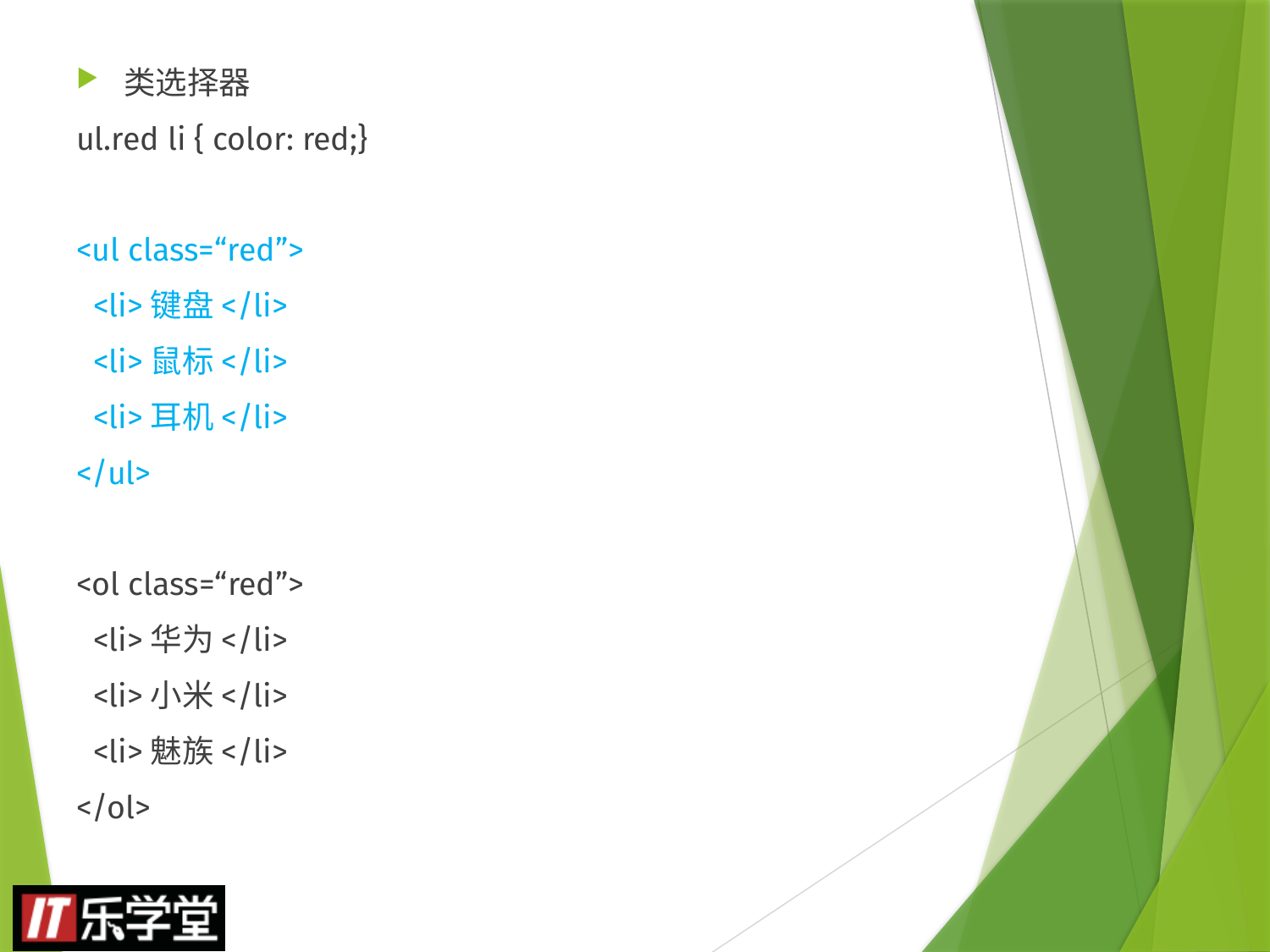

类选择器
ul.red li { color: red;}

<ul class=“red”>
  <li>键盘</li>
  <li>鼠标</li>
  <li>耳机</li>
</ul>

<ol class=“red”>
  <li>华为</li>
  <li>小米</li>
  <li>魅族</li>
</ol>